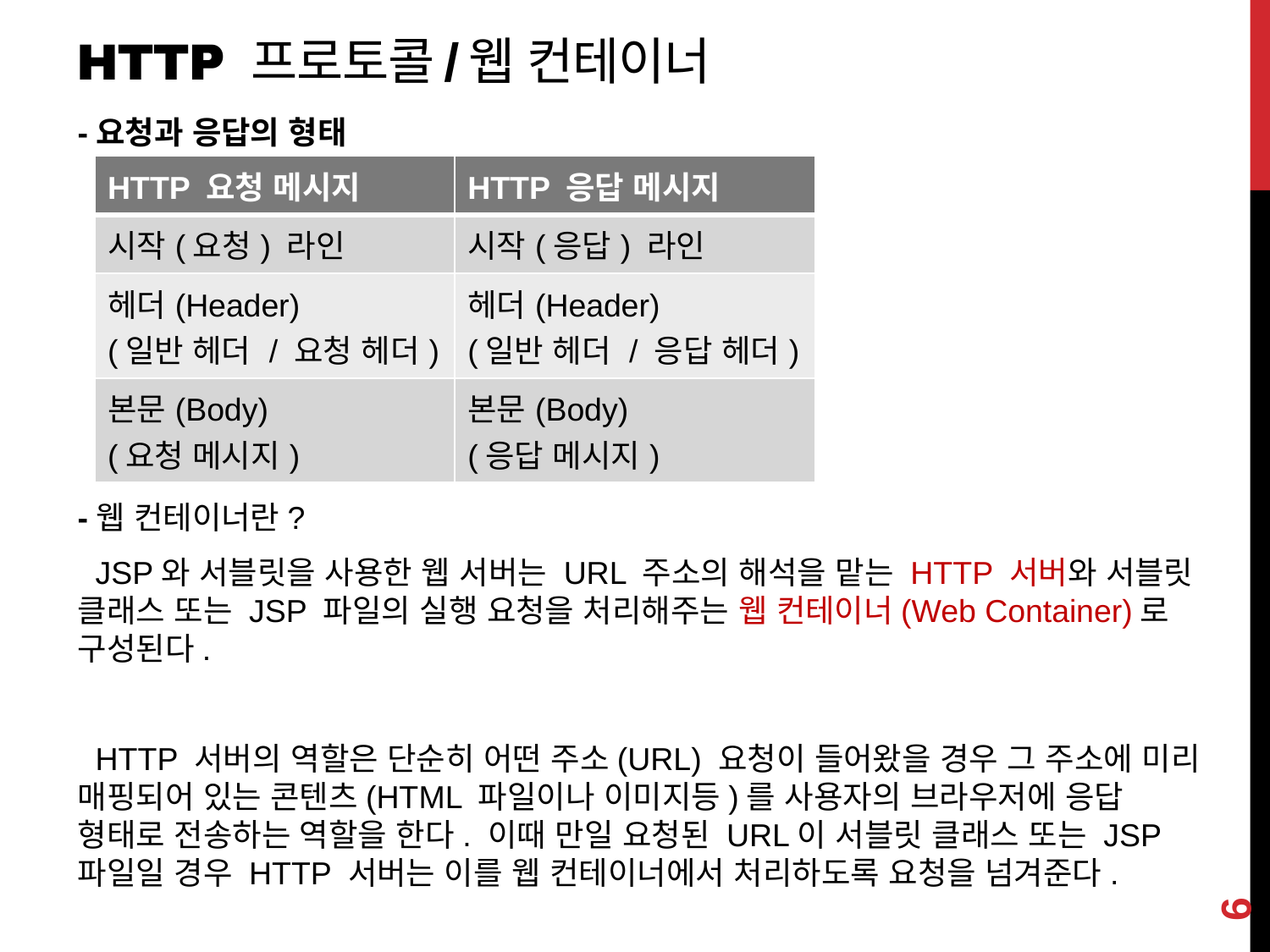

# HTTP 프로토콜/웹 컨테이너
-요청과 응답의 형태

-웹 컨테이너란?
  JSP와 서블릿을 사용한 웹 서버는 URL 주소의 해석을 맡는 HTTP 서버와 서블릿 클래스 또는 JSP 파일의 실행 요청을 처리해주는 웹 컨테이너(Web Container)로 구성된다.

  HTTP 서버의 역할은 단순히 어떤 주소(URL) 요청이 들어왔을 경우 그 주소에 미리 매핑되어 있는 콘텐츠(HTML 파일이나 이미지등)를 사용자의 브라우저에 응답 형태로 전송하는 역할을 한다. 이때 만일 요청된 URL이 서블릿 클래스 또는 JSP 파일일 경우 HTTP 서버는 이를 웹 컨테이너에서 처리하도록 요청을 넘겨준다.
| HTTP 요청 메시지 | HTTP 응답 메시지 |
| --- | --- |
| 시작(요청) 라인 | 시작(응답) 라인 |
| 헤더(Header) (일반 헤더 / 요청 헤더) | 헤더(Header) (일반 헤더 / 응답 헤더) |
| 본문(Body) (요청 메시지) | 본문(Body) (응답 메시지) |
6